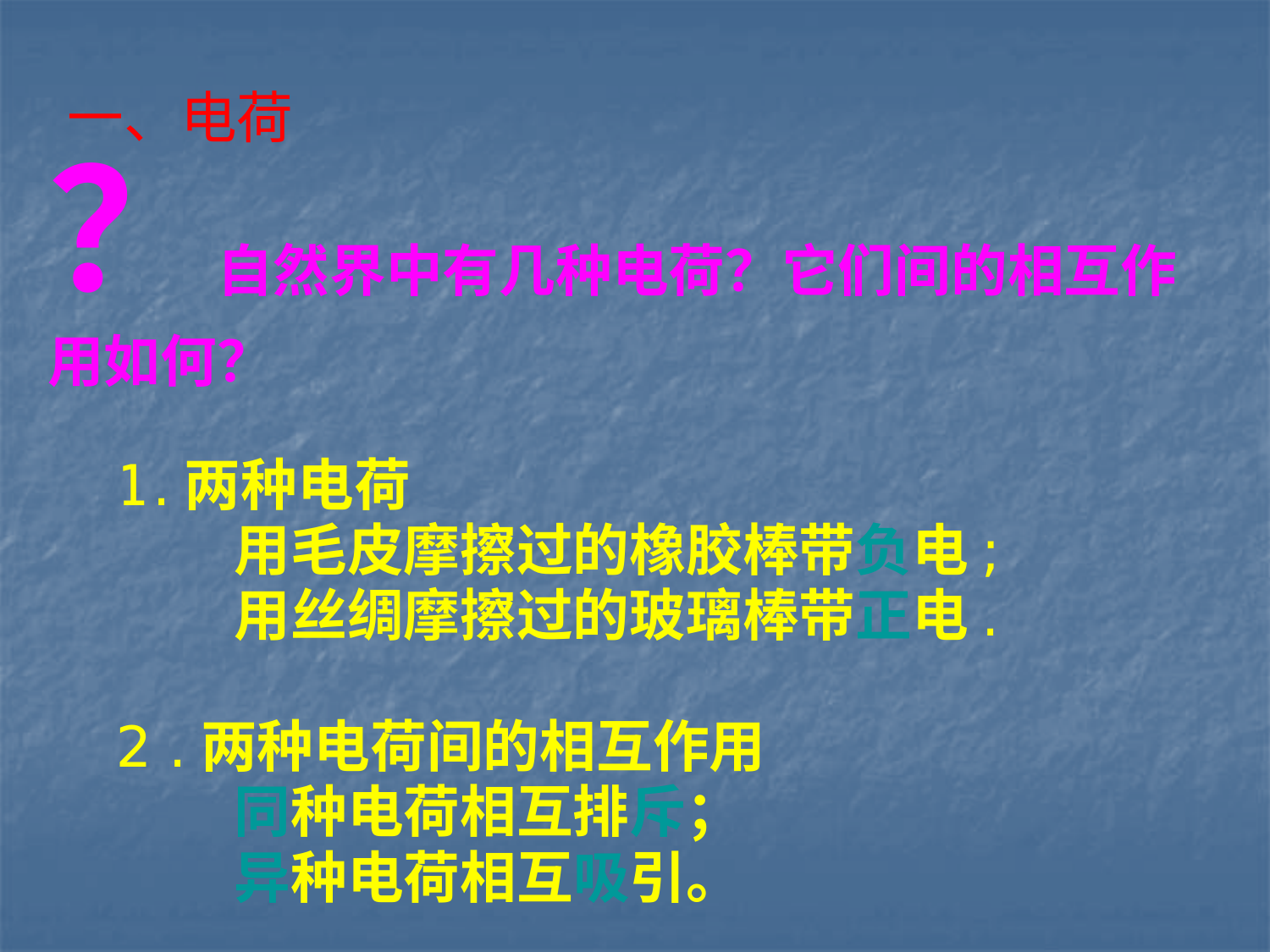

一、电荷
？自然界中有几种电荷？它们间的相互作用如何？
1.两种电荷
        用毛皮摩擦过的橡胶棒带负电;
        用丝绸摩擦过的玻璃棒带正电.

2 .两种电荷间的相互作用
        同种电荷相互排斥；
        异种电荷相互吸引。